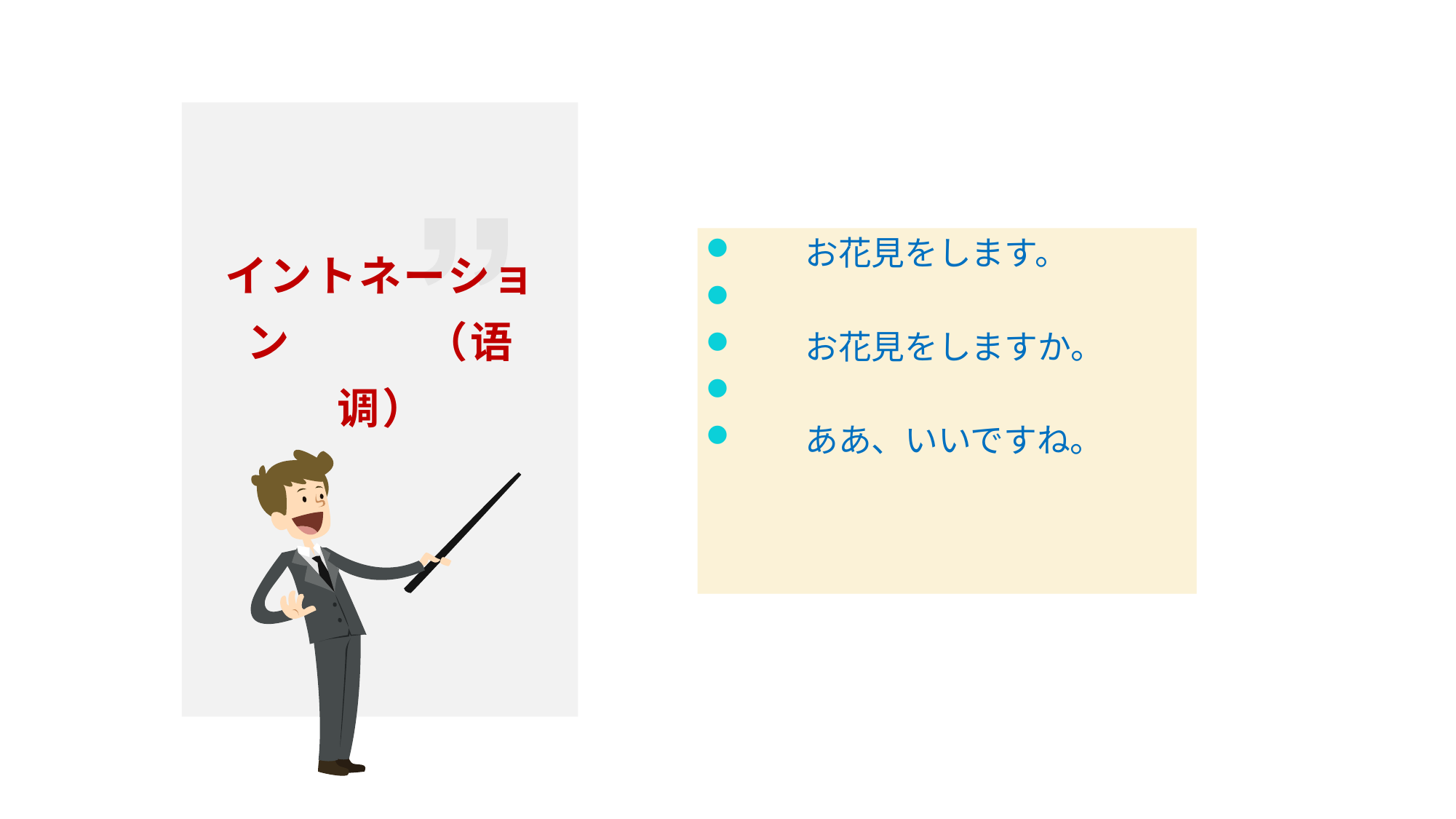

お花見をします。

　　お花見をしますか。

　　ああ、いいですね。
イントネーション　　　（语调）